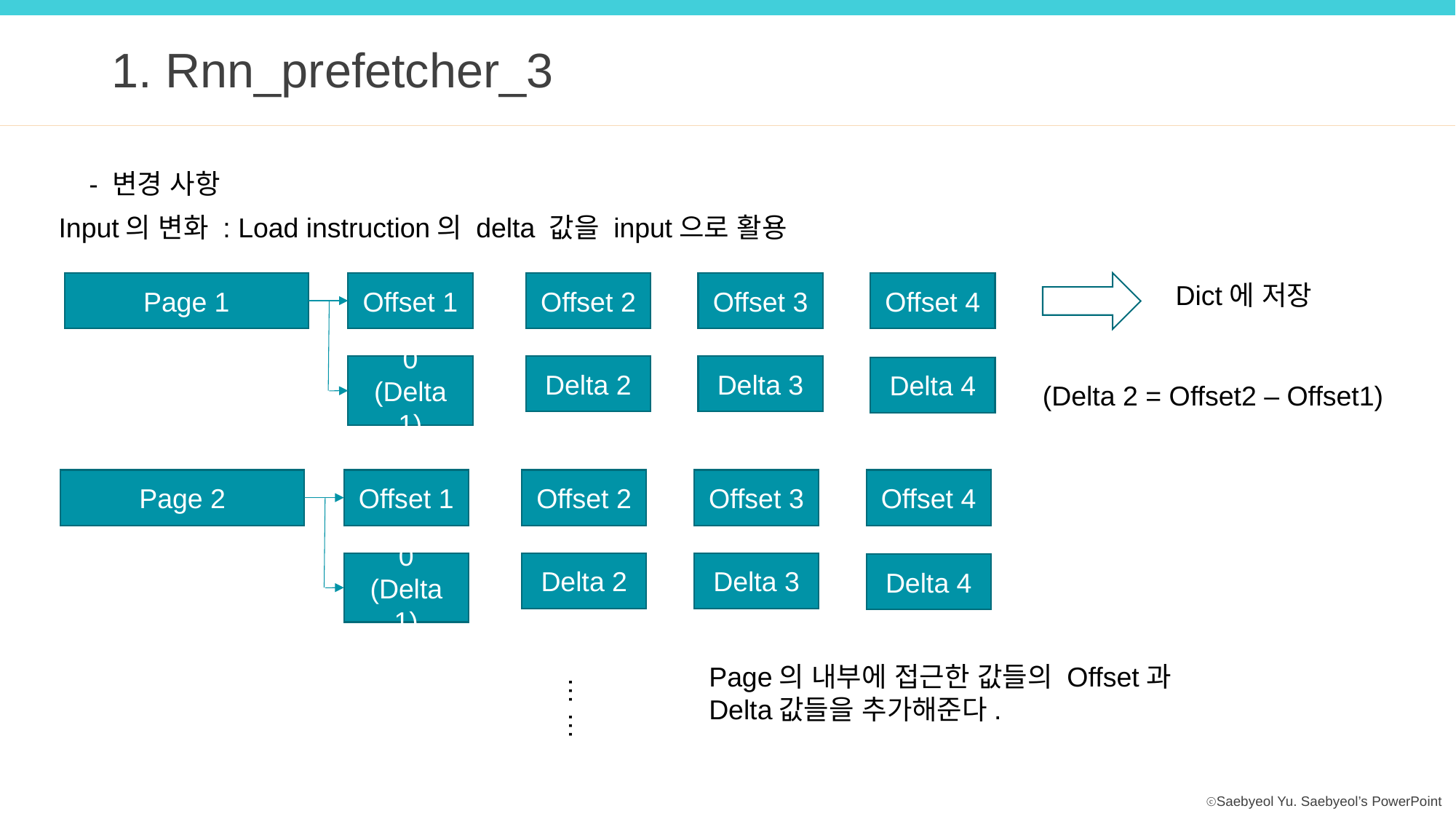

1. Rnn_prefetcher_3
- 변경 사항
 Input의 변화 : Load instruction의 delta 값을 input으로 활용
Page 1
Offset 1
Offset 2
Offset 3
Offset 4

Dict에 저장
0
(Delta 1)
Delta 2
Delta 3
Delta 4
(Delta 2 = Offset2 – Offset1)
Page 2
Offset 1
Offset 2
Offset 3
Offset 4
0
(Delta 1)
Delta 2
Delta 3
Delta 4
Page의 내부에 접근한 값들의 Offset과 Delta값들을 추가해준다.
… …